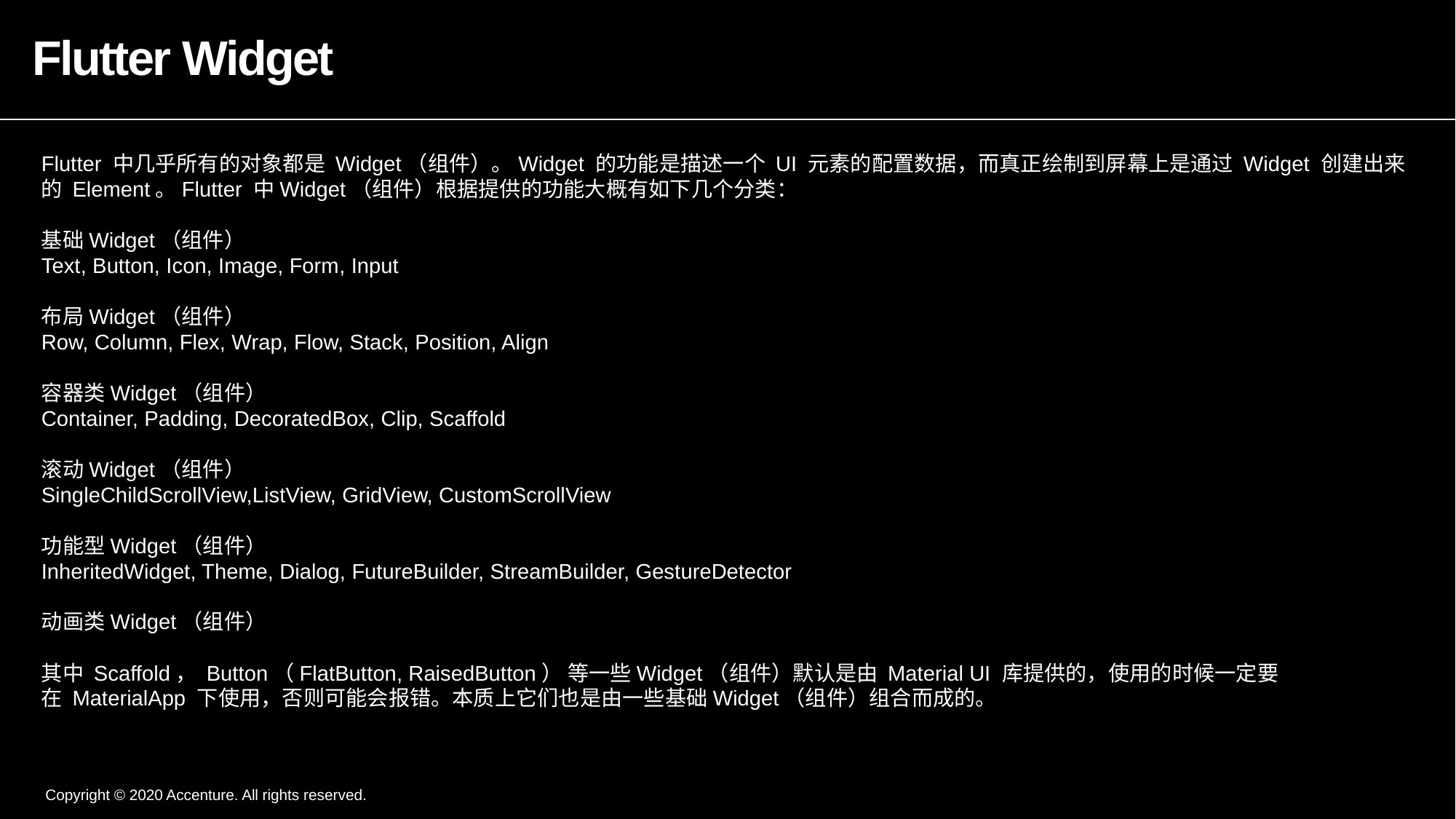

# Flutter Widget
Flutter 中几乎所有的对象都是 Widget（组件）。Widget 的功能是描述一个 UI 元素的配置数据，而真正绘制到屏幕上是通过 Widget 创建出来的 Element。Flutter 中Widget（组件）根据提供的功能大概有如下几个分类：

基础Widget（组件）
Text, Button, Icon, Image, Form, Input

布局Widget（组件）
Row, Column, Flex, Wrap, Flow, Stack, Position, Align

容器类Widget（组件）
Container, Padding, DecoratedBox, Clip, Scaffold

滚动Widget（组件）
SingleChildScrollView,ListView, GridView, CustomScrollView

功能型Widget（组件）
InheritedWidget, Theme, Dialog, FutureBuilder, StreamBuilder, GestureDetector

动画类Widget（组件）

其中 Scaffold， Button（FlatButton, RaisedButton） 等一些Widget（组件）默认是由 Material UI 库提供的，使用的时候一定要在 MaterialApp 下使用，否则可能会报错。本质上它们也是由一些基础Widget（组件）组合而成的。